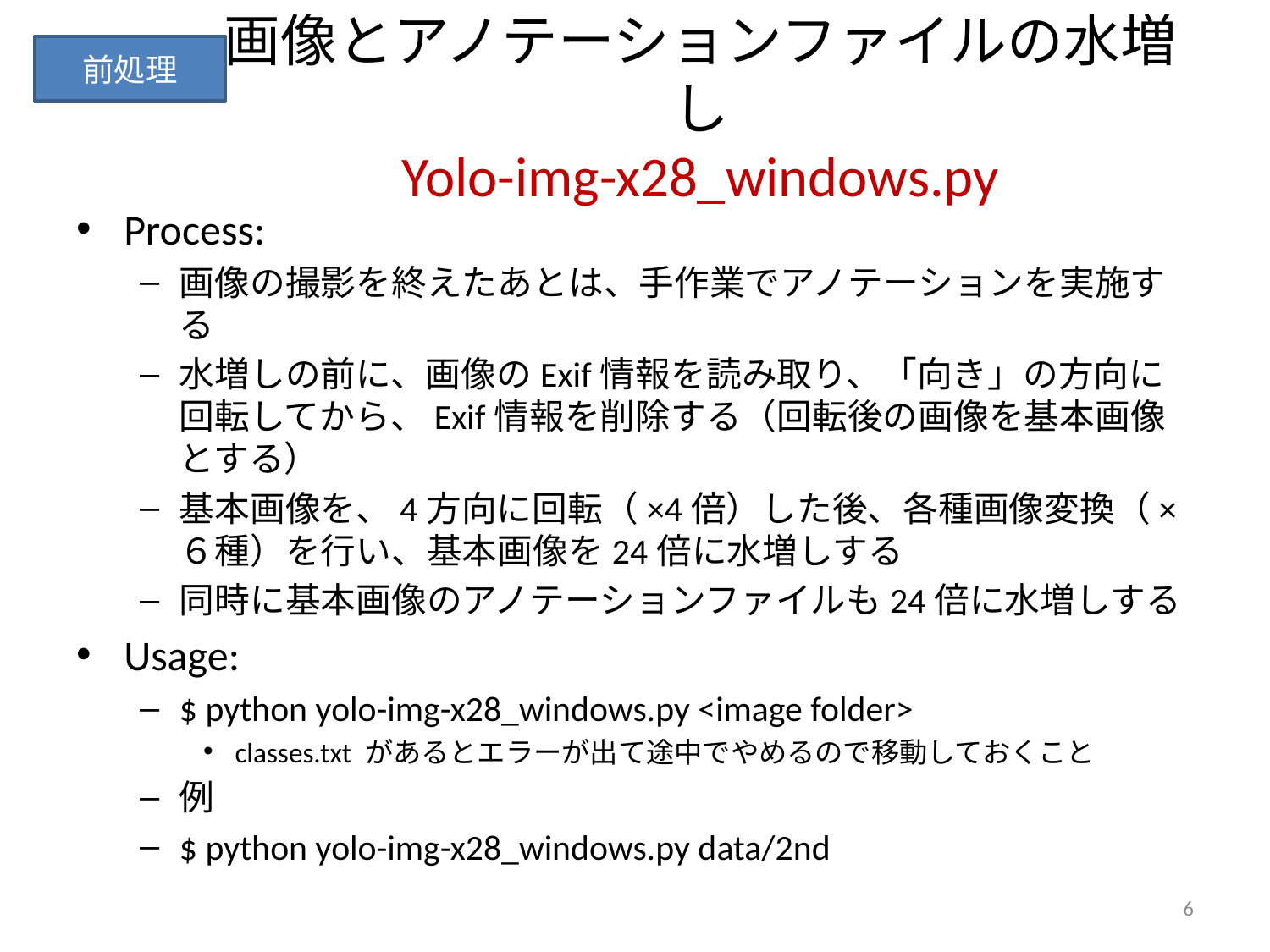

# 画像とアノテーションファイルの水増し Yolo-img-x28_windows.py
前処理
Process:
画像の撮影を終えたあとは、手作業でアノテーションを実施する
水増しの前に、画像のExif情報を読み取り、「向き」の方向に回転してから、Exif情報を削除する（回転後の画像を基本画像とする）
基本画像を、4方向に回転（×4倍）した後、各種画像変換（×６種）を行い、基本画像を24倍に水増しする
同時に基本画像のアノテーションファイルも24倍に水増しする
Usage:
$ python yolo-img-x28_windows.py <image folder>
classes.txt があるとエラーが出て途中でやめるので移動しておくこと
例
$ python yolo-img-x28_windows.py data/2nd

6